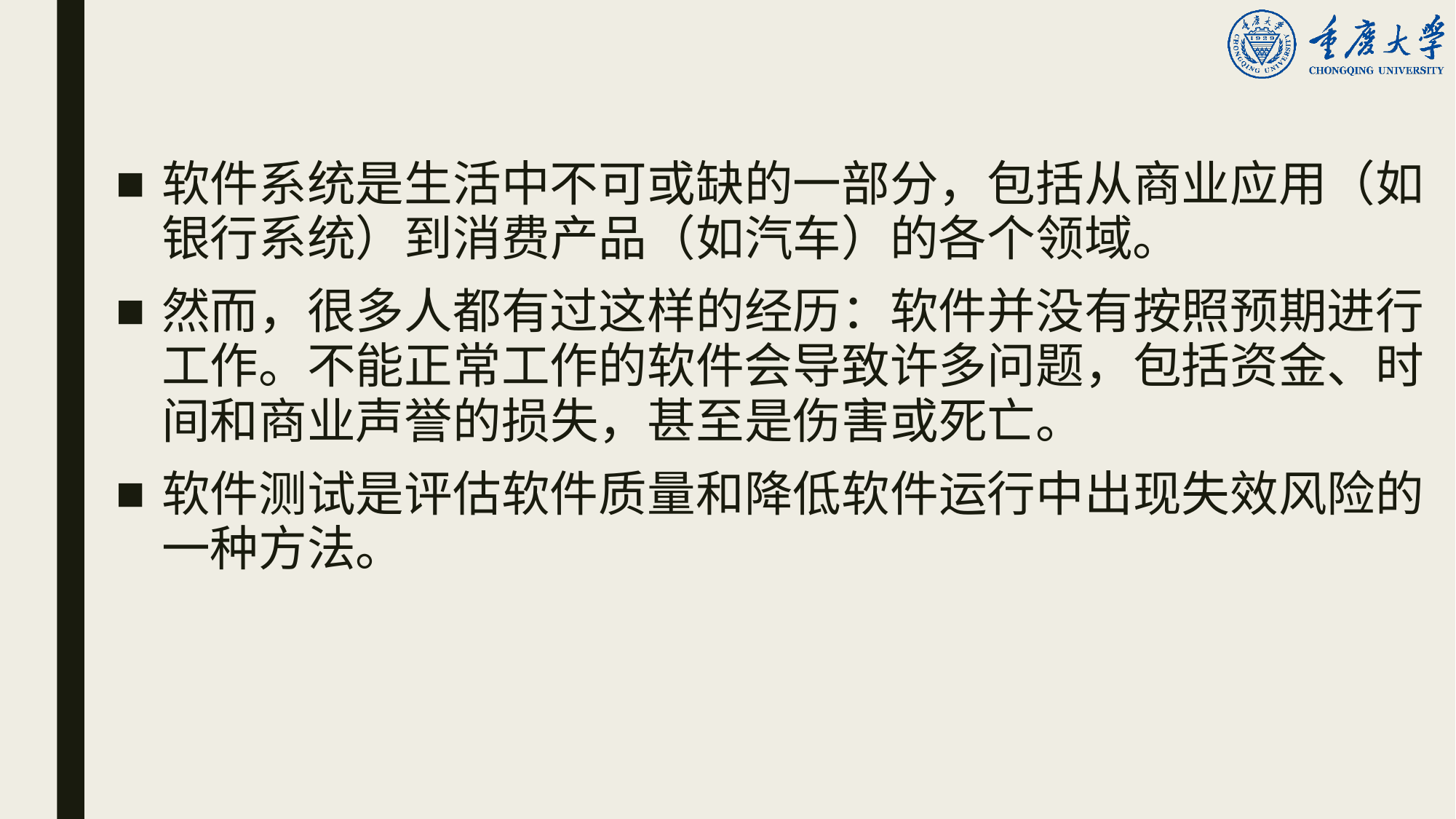

软件系统是生活中不可或缺的一部分，包括从商业应用（如银行系统）到消费产品（如汽车）的各个领域。
然而，很多人都有过这样的经历：软件并没有按照预期进行工作。不能正常工作的软件会导致许多问题，包括资金、时间和商业声誉的损失，甚至是伤害或死亡。
软件测试是评估软件质量和降低软件运行中出现失效风险的一种方法。